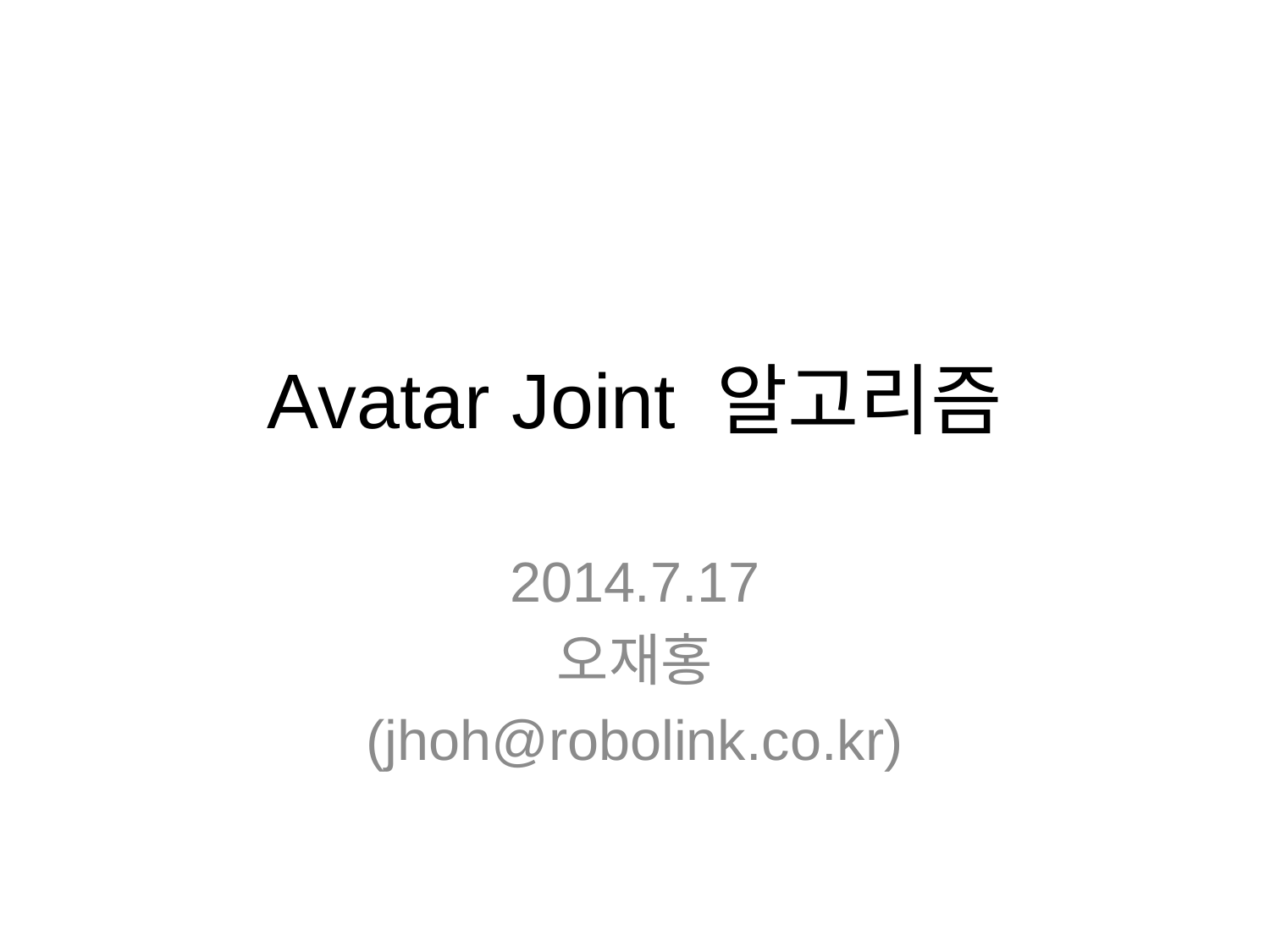

# Avatar Joint 알고리즘
2014.7.17
오재홍
(jhoh@robolink.co.kr)